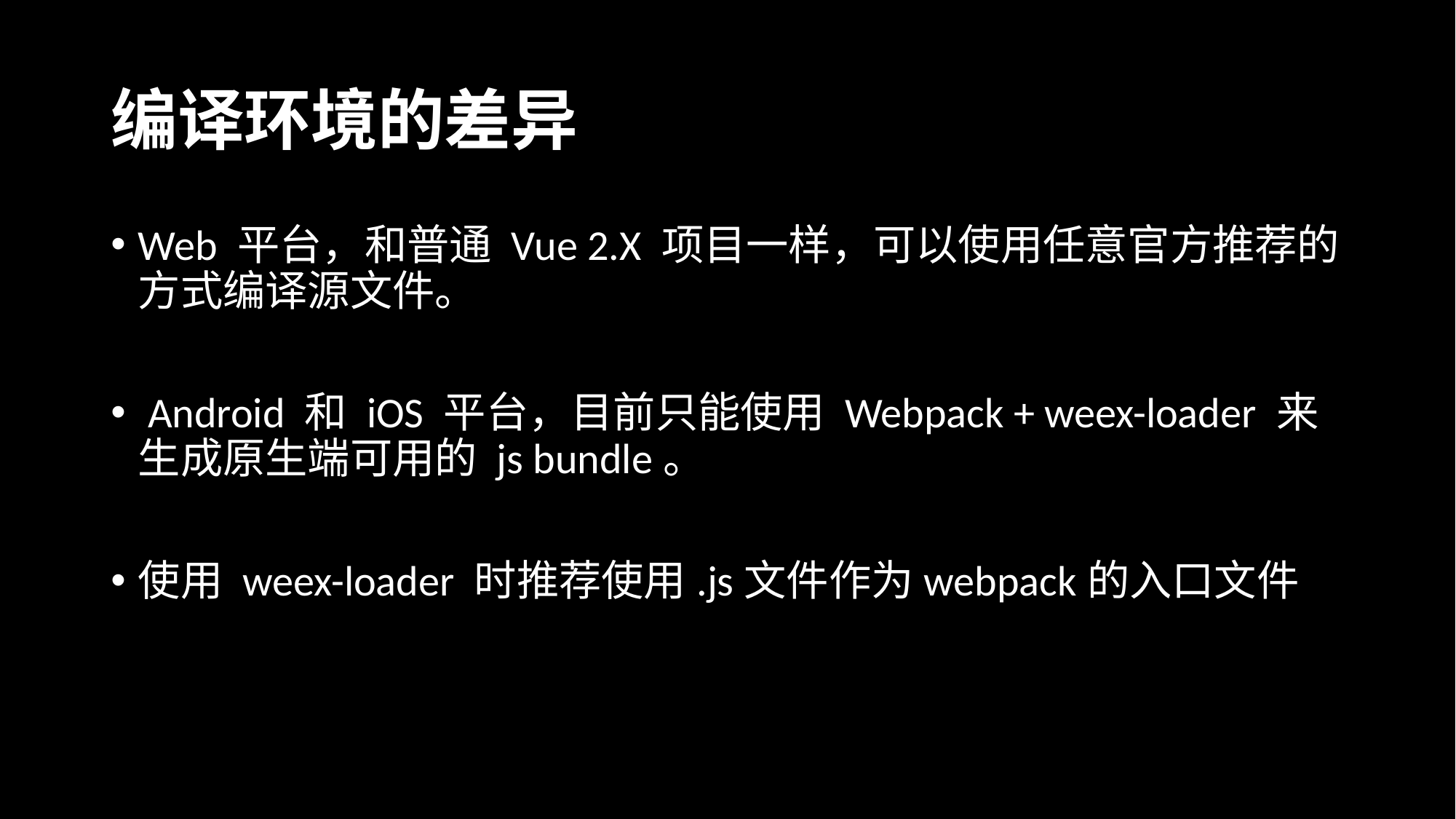

# 编译环境的差异
Web 平台，和普通 Vue 2.X 项目一样，可以使用任意官方推荐的方式编译源文件。

 Android 和 iOS 平台，目前只能使用 Webpack + weex-loader 来生成原生端可用的 js bundle。

使用 weex-loader 时推荐使用.js文件作为webpack的入口文件